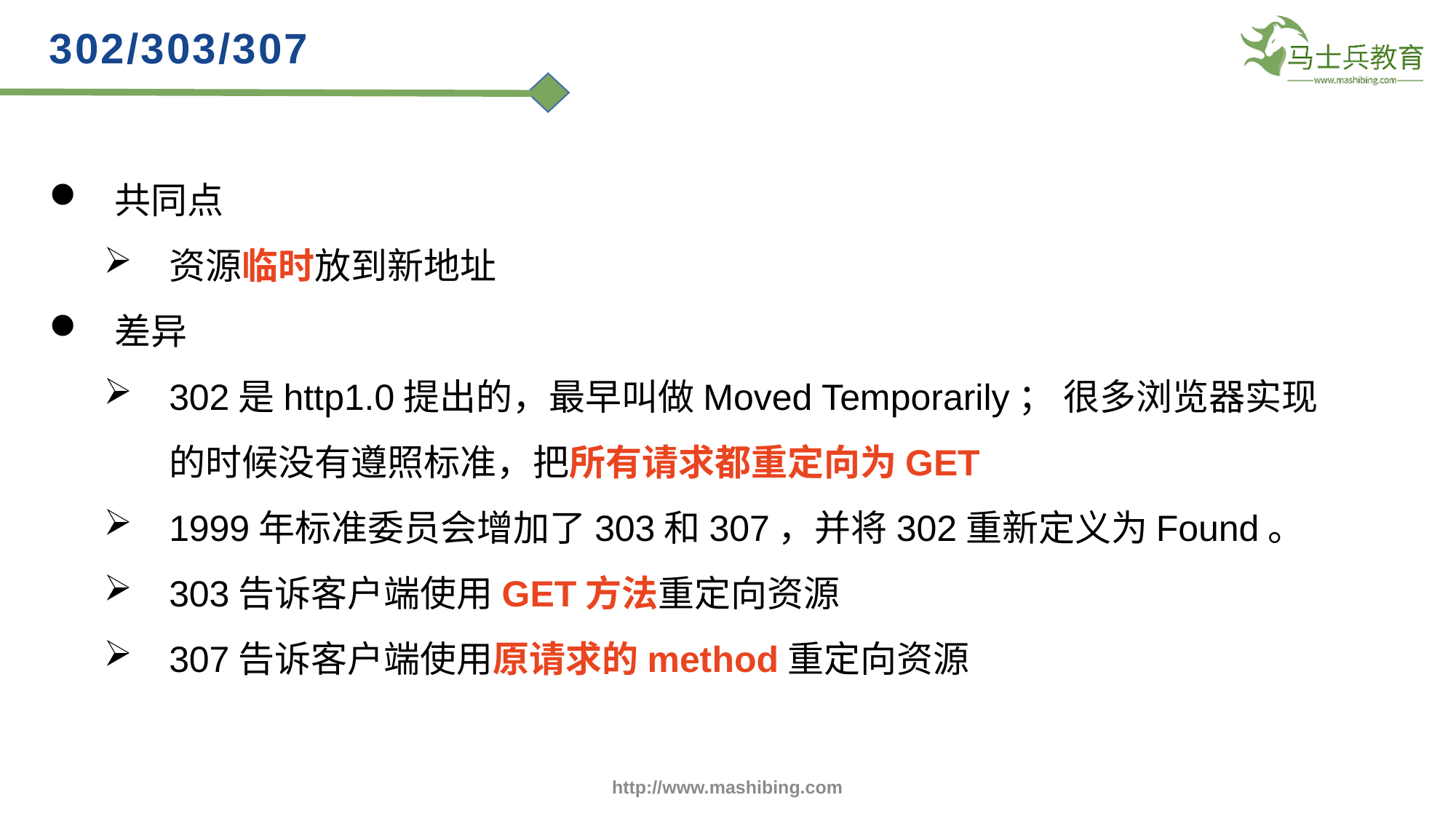

302/303/307
共同点
资源临时放到新地址
差异
302是http1.0提出的，最早叫做Moved Temporarily； 很多浏览器实现的时候没有遵照标准，把所有请求都重定向为GET
1999年标准委员会增加了303和307，并将302重新定义为Found。
303告诉客户端使用GET方法重定向资源
307告诉客户端使用原请求的method重定向资源